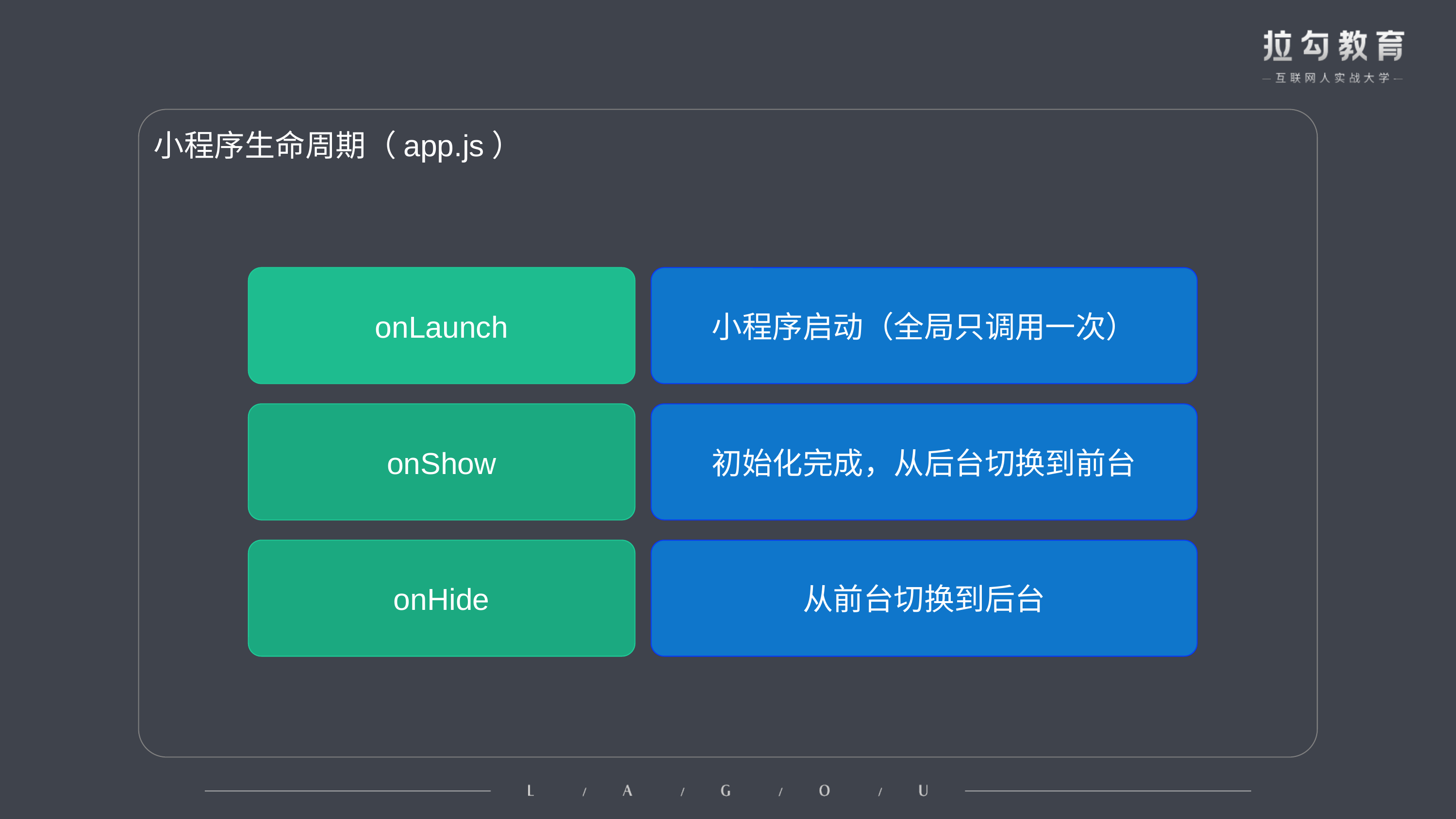

小程序生命周期（app.js）
onLaunch
小程序启动（全局只调用一次）
onShow
初始化完成，从后台切换到前台
onHide
从前台切换到后台